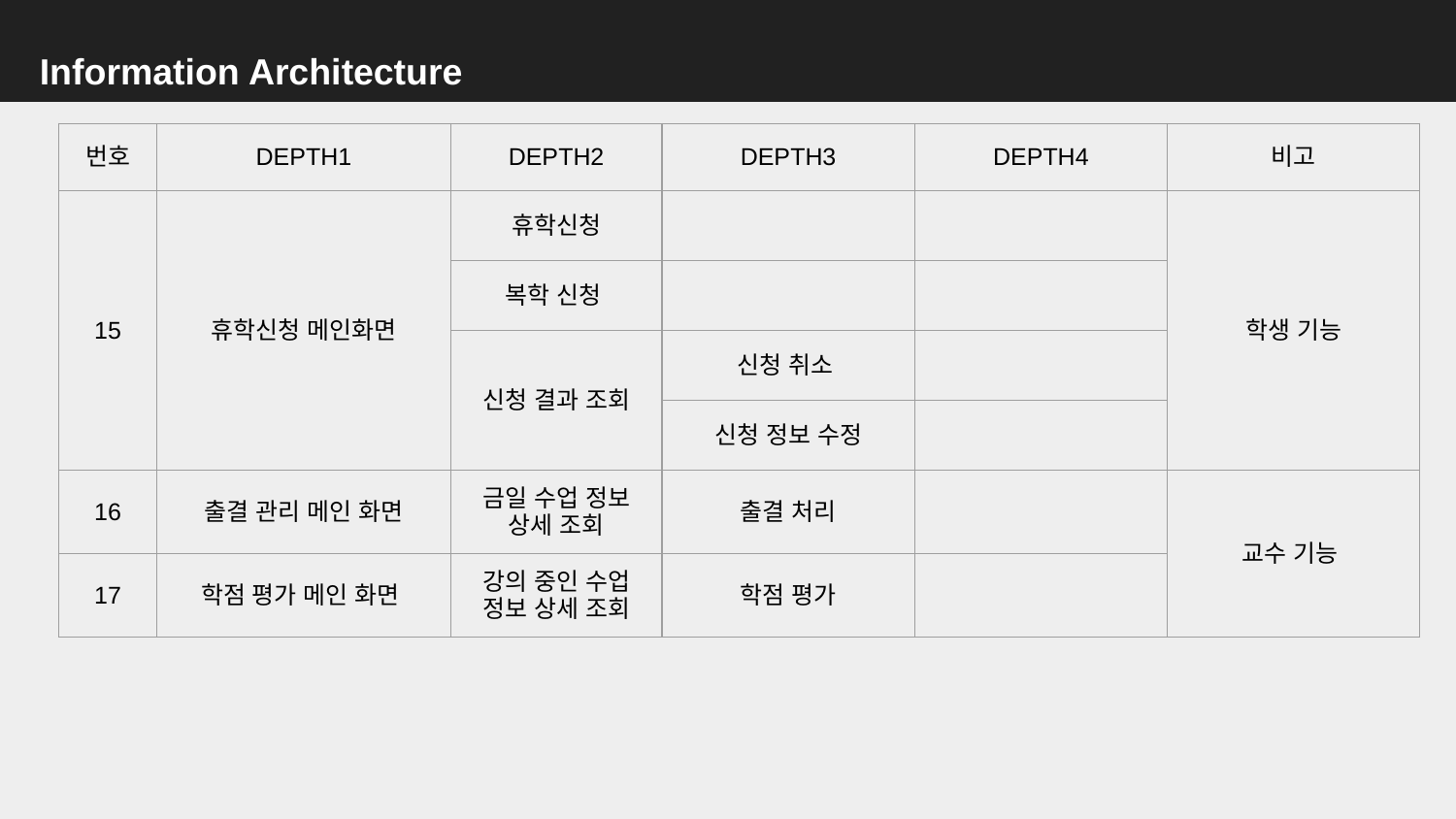

Information Architecture
#1 프로젝트 개요

| 번호 | DEPTH1 | DEPTH2 | DEPTH3 | DEPTH4 | 비고 |
| --- | --- | --- | --- | --- | --- |
| 15 | 휴학신청 메인화면 | 휴학신청 |  |  | 학생 기능 |
|  |  | 복학 신청 |  |  |  |
|  |  | 신청 결과 조회 | 신청 취소 |  |  |
|  |  |  | 신청 정보 수정 |  |  |
| 16 | 출결 관리 메인 화면 | 금일 수업 정보 상세 조회 | 출결 처리 |  | 교수 기능 |
| 17 | 학점 평가 메인 화면 | 강의 중인 수업 정보 상세 조회 | 학점 평가 |  |  |